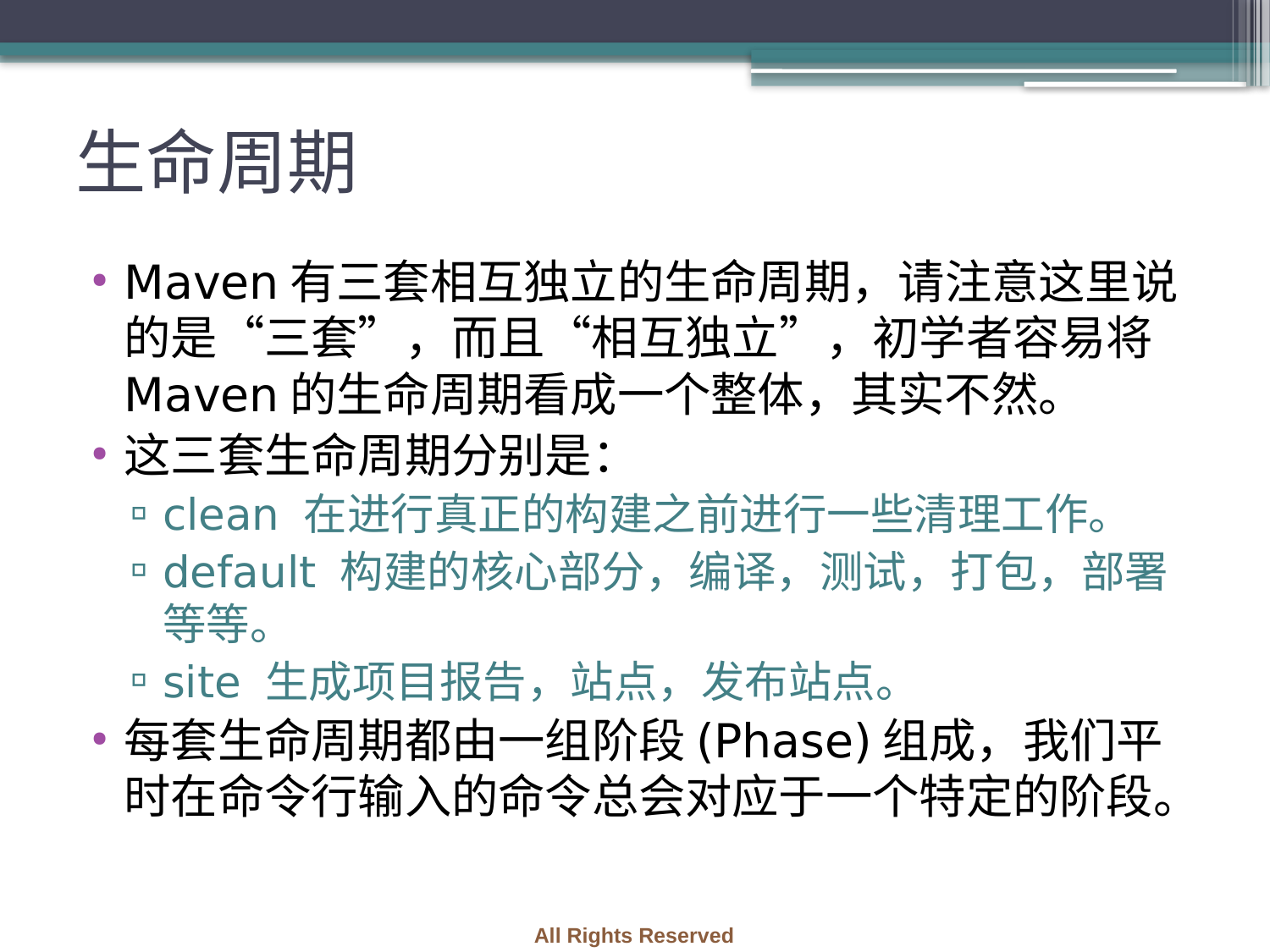

# 生命周期
Maven有三套相互独立的生命周期，请注意这里说的是“三套”，而且“相互独立”，初学者容易将Maven的生命周期看成一个整体，其实不然。
这三套生命周期分别是：
clean 在进行真正的构建之前进行一些清理工作。
default 构建的核心部分，编译，测试，打包，部署等等。
site 生成项目报告，站点，发布站点。
每套生命周期都由一组阶段(Phase)组成，我们平时在命令行输入的命令总会对应于一个特定的阶段。